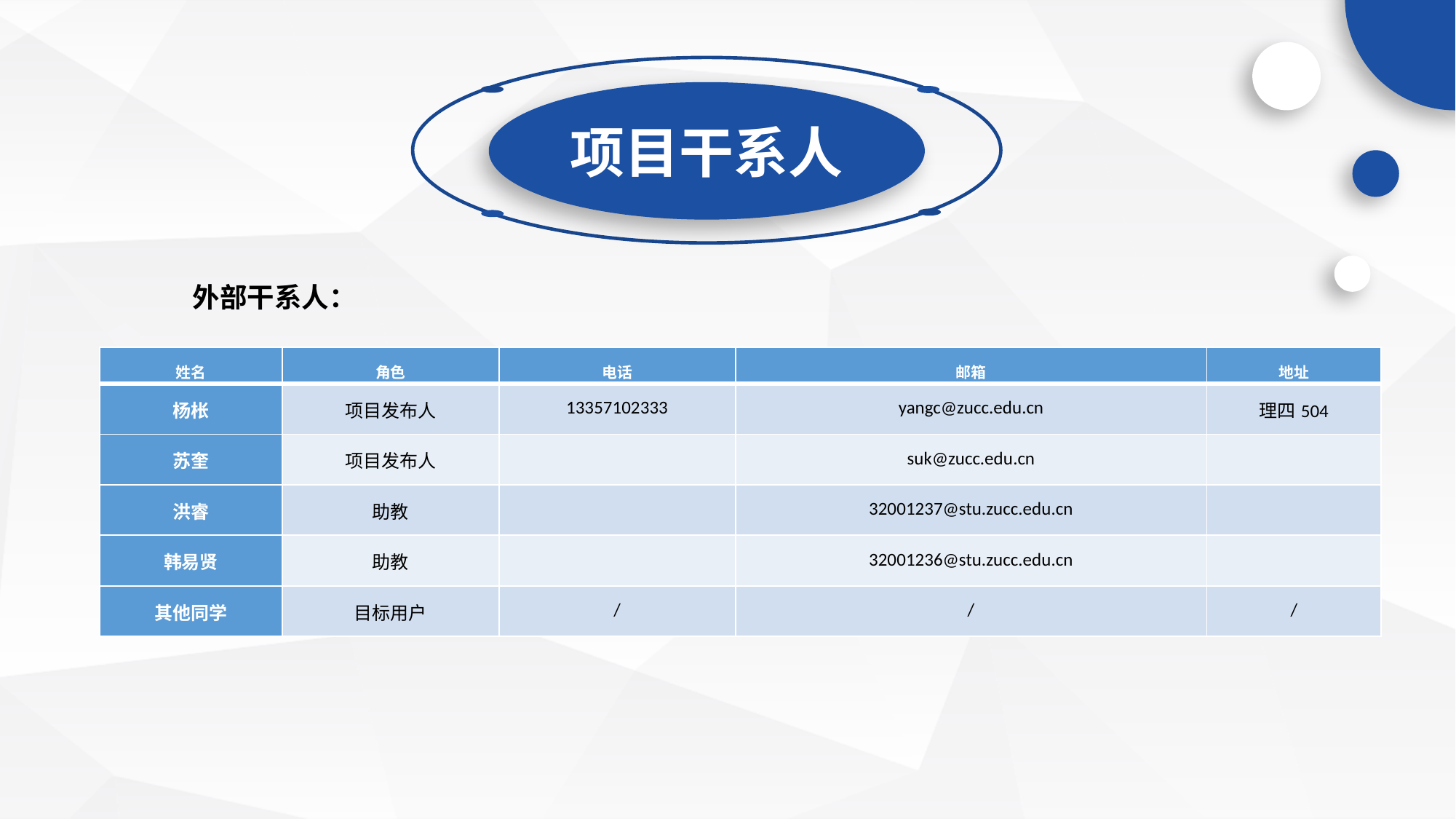

项目干系人

外部干系人：
| 姓名 | 角色 | 电话 | 邮箱 | 地址 |
| --- | --- | --- | --- | --- |
| 杨枨 | 项目发布人 | 13357102333 | yangc@zucc.edu.cn | 理四504 |
| 苏奎 | 项目发布人 |  | suk@zucc.edu.cn |  |
| 洪睿 | 助教 |  | 32001237@stu.zucc.edu.cn |  |
| 韩易贤 | 助教 |  | 32001236@stu.zucc.edu.cn |  |
| 其他同学 | 目标用户 | / | / | / |